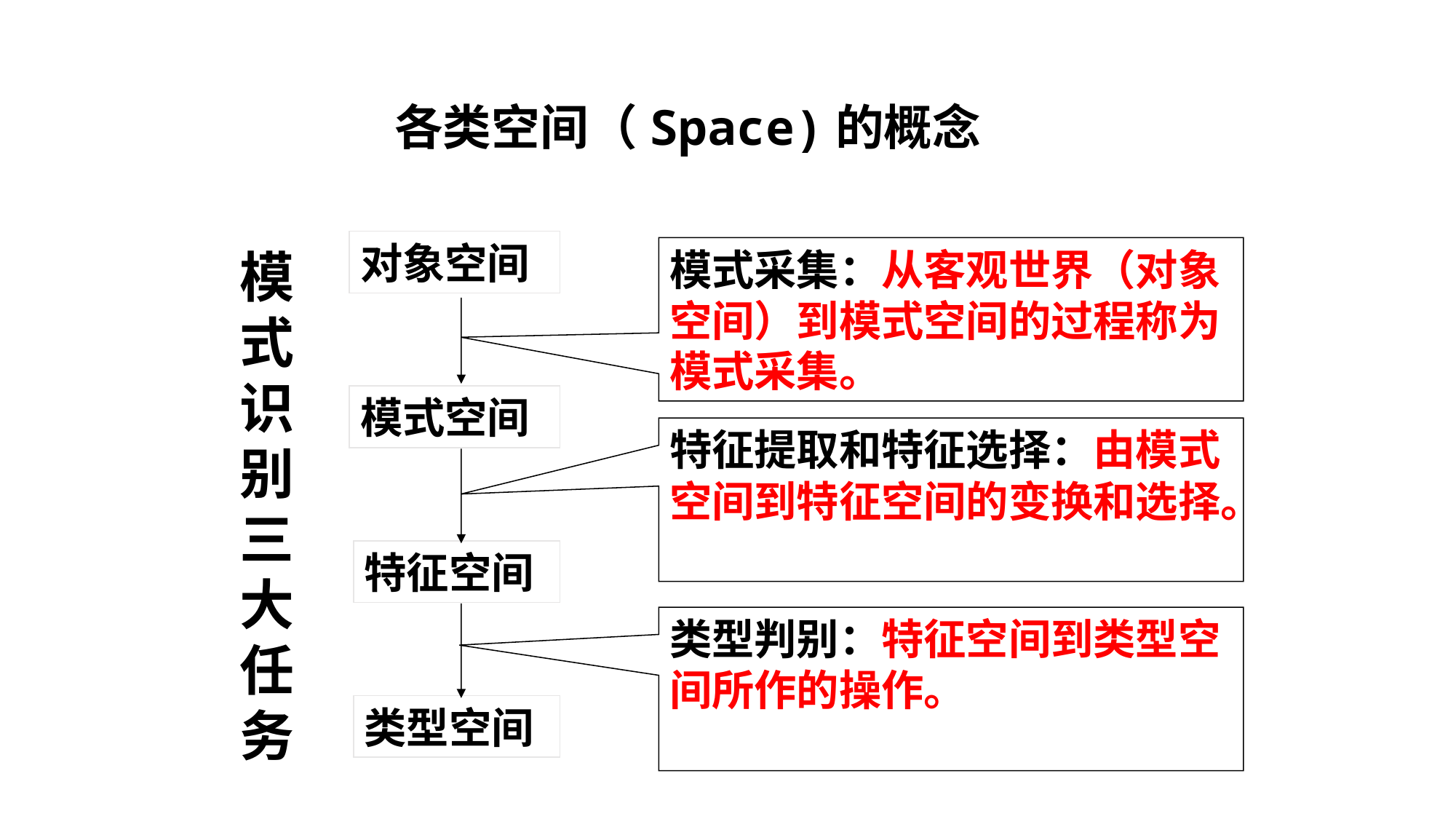

各类空间（Space)的概念
对象空间

模式空间

特征空间

类型空间
模
式
识
别
三大
任务
模式采集：从客观世界（对象空间）到模式空间的过程称为模式采集。
特征提取和特征选择：由模式空间到特征空间的变换和选择。
类型判别：特征空间到类型空间所作的操作。
9